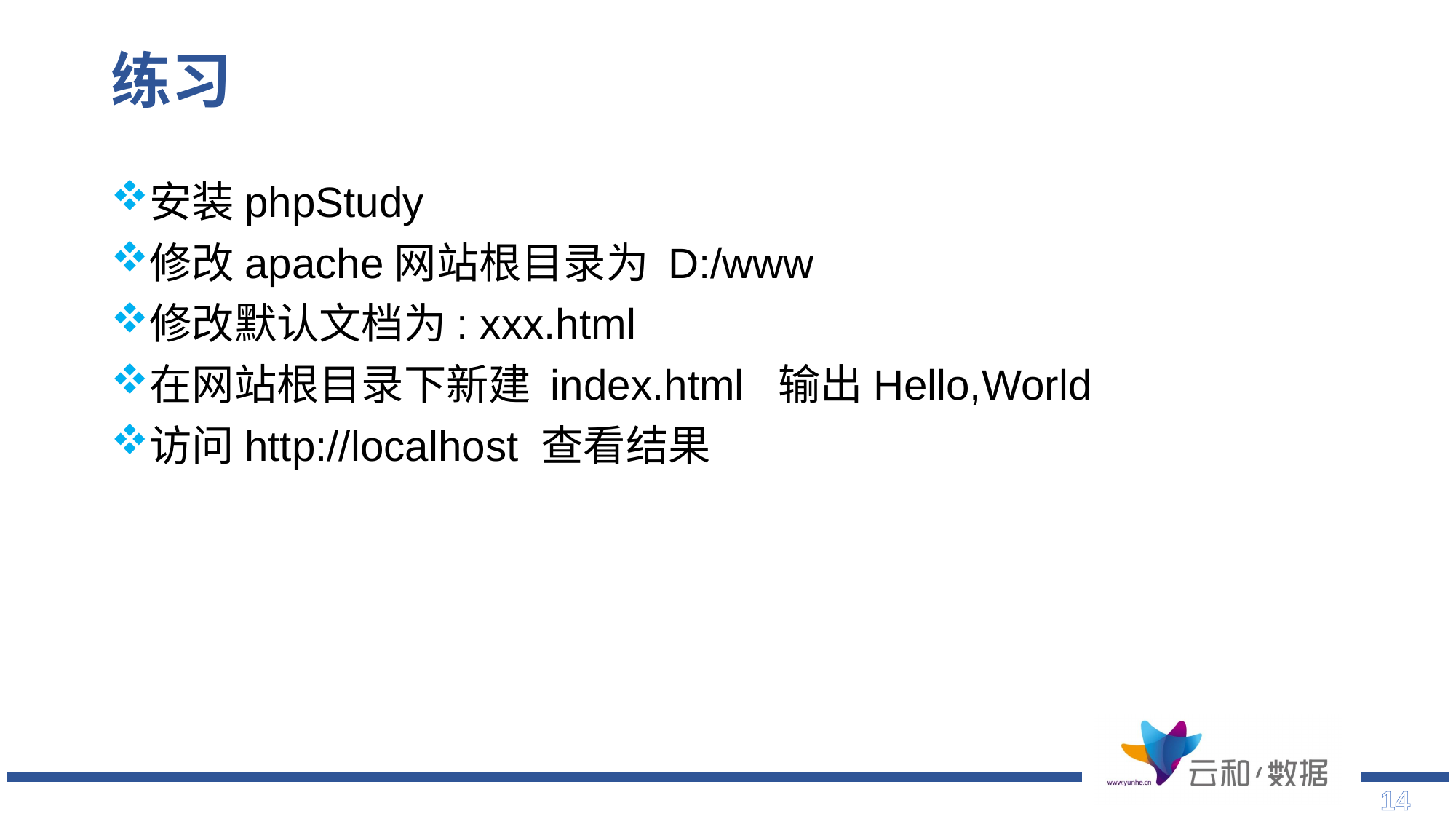

# 练习
安装phpStudy
修改apache网站根目录为 D:/www
修改默认文档为: xxx.html
在网站根目录下新建 index.html  输出Hello,World
访问http://localhost 查看结果